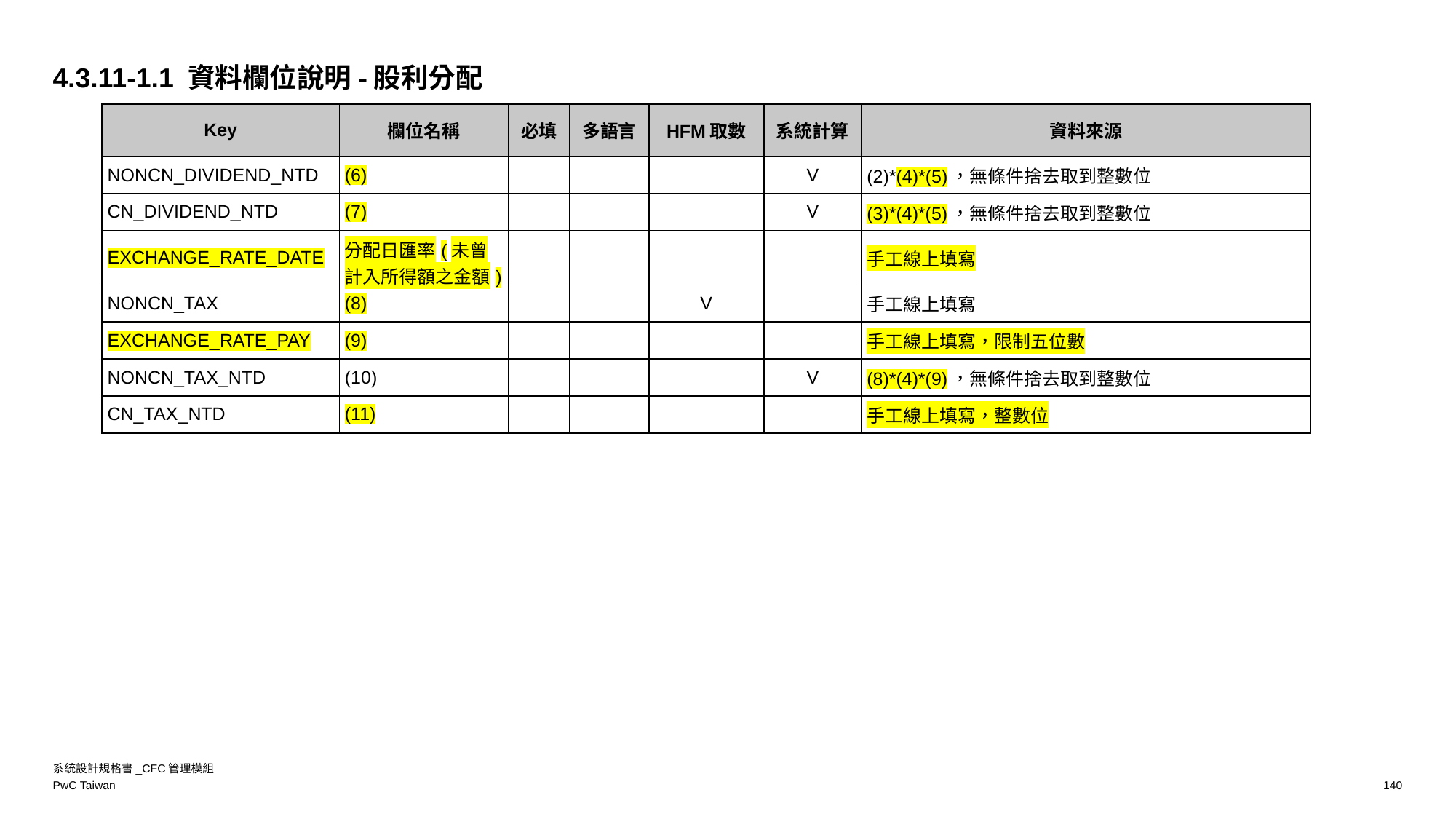

4.3.11-1.1 資料欄位說明-股利分配
| Key | 欄位名稱 | 必填 | 多語言 | HFM取數 | 系統計算 | 資料來源 |
| --- | --- | --- | --- | --- | --- | --- |
| NONCN\_DIVIDEND\_NTD | (6) |  |  |  | V | (2)\*(4)\*(5)，無條件捨去取到整數位 |
| CN\_DIVIDEND\_NTD | (7) |  |  |  | V | (3)\*(4)\*(5)，無條件捨去取到整數位 |
| EXCHANGE\_RATE\_DATE | 分配日匯率(未曾計入所得額之金額) |  |  |  |  | 手工線上填寫 |
| NONCN\_TAX | (8) |  |  | V |  | 手工線上填寫 |
| EXCHANGE\_RATE\_PAY | (9) |  |  |  |  | 手工線上填寫，限制五位數 |
| NONCN\_TAX\_NTD | (10) |  |  |  | V | (8)\*(4)\*(9)，無條件捨去取到整數位 |
| CN\_TAX\_NTD | (11) |  |  |  |  | 手工線上填寫，整數位 |
系統設計規格書_CFC管理模組
140